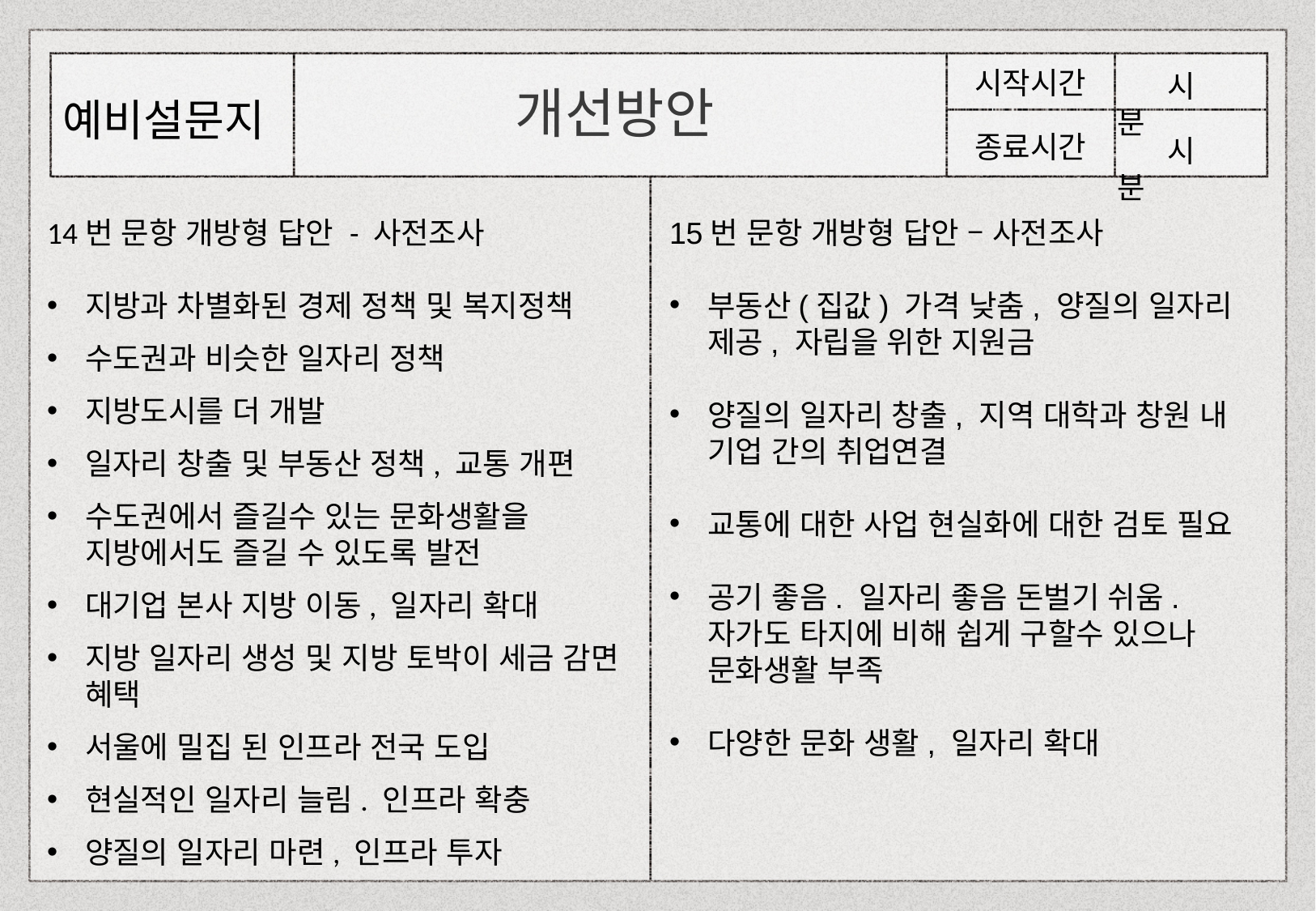

시작시간
     시       분
종료시간
     시       분
개선방안
예비설문지

15번 문항 개방형 답안 – 사전조사

부동산(집값) 가격 낮춤, 양질의 일자리 제공, 자립을 위한 지원금

양질의 일자리 창출, 지역 대학과 창원 내 기업 간의 취업연결

교통에 대한 사업 현실화에 대한 검토 필요

공기 좋음. 일자리 좋음 돈벌기 쉬움. 자가도 타지에 비해 쉽게 구할수 있으나 문화생활 부족

다양한 문화 생활, 일자리 확대

14번 문항 개방형 답안 - 사전조사

지방과 차별화된 경제 정책 및 복지정책

수도권과 비슷한 일자리 정책

지방도시를 더 개발

일자리 창출 및 부동산 정책, 교통 개편

수도권에서 즐길수 있는 문화생활을 지방에서도 즐길 수 있도록 발전

대기업 본사 지방 이동, 일자리 확대

지방 일자리 생성 및 지방 토박이 세금 감면 혜택

서울에 밀집 된 인프라 전국 도입

현실적인 일자리 늘림. 인프라 확충

양질의 일자리 마련, 인프라 투자